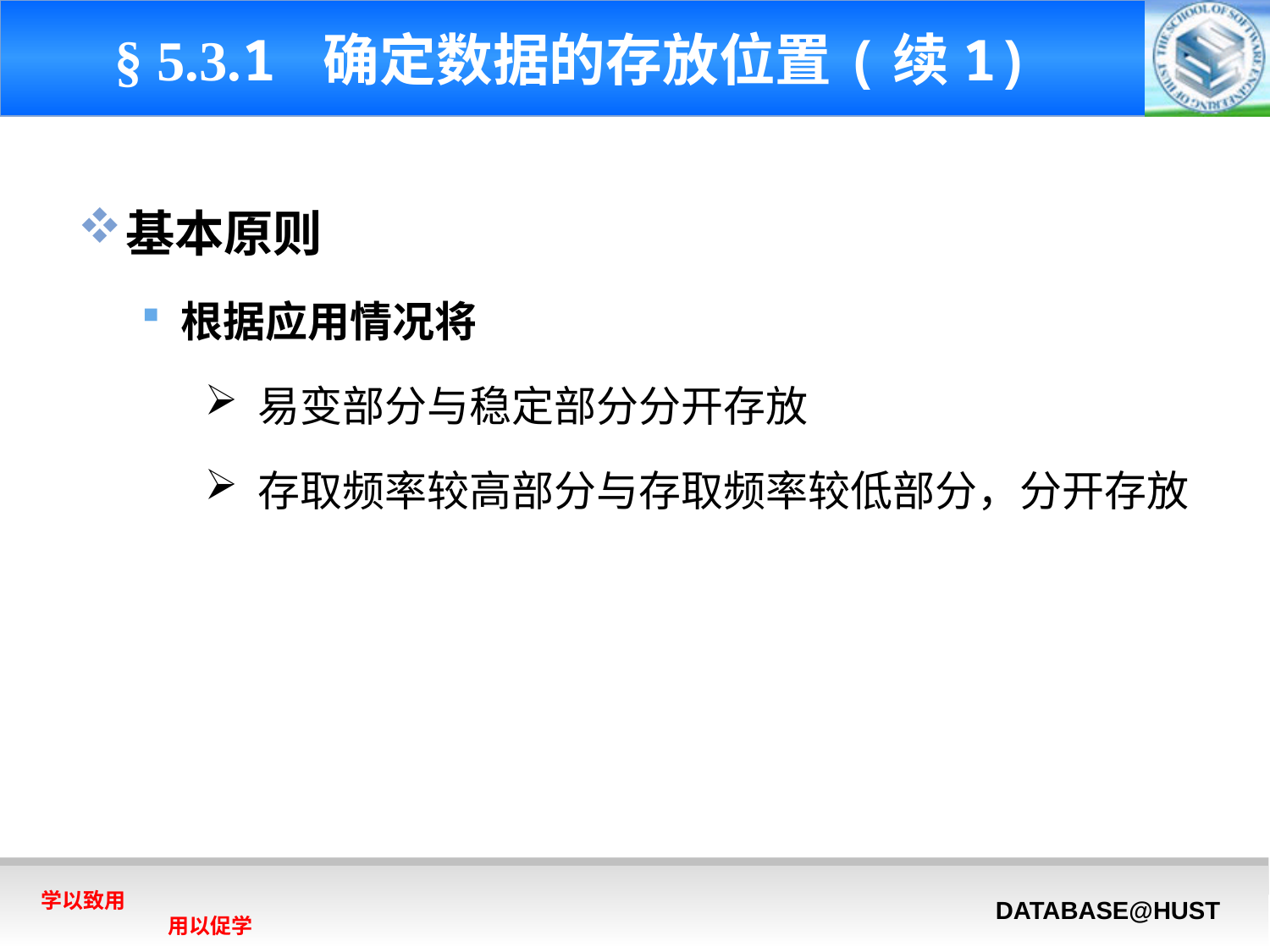

# § 5.3.1 确定数据的存放位置(续1)
基本原则
根据应用情况将
 易变部分与稳定部分分开存放
 存取频率较高部分与存取频率较低部分，分开存放